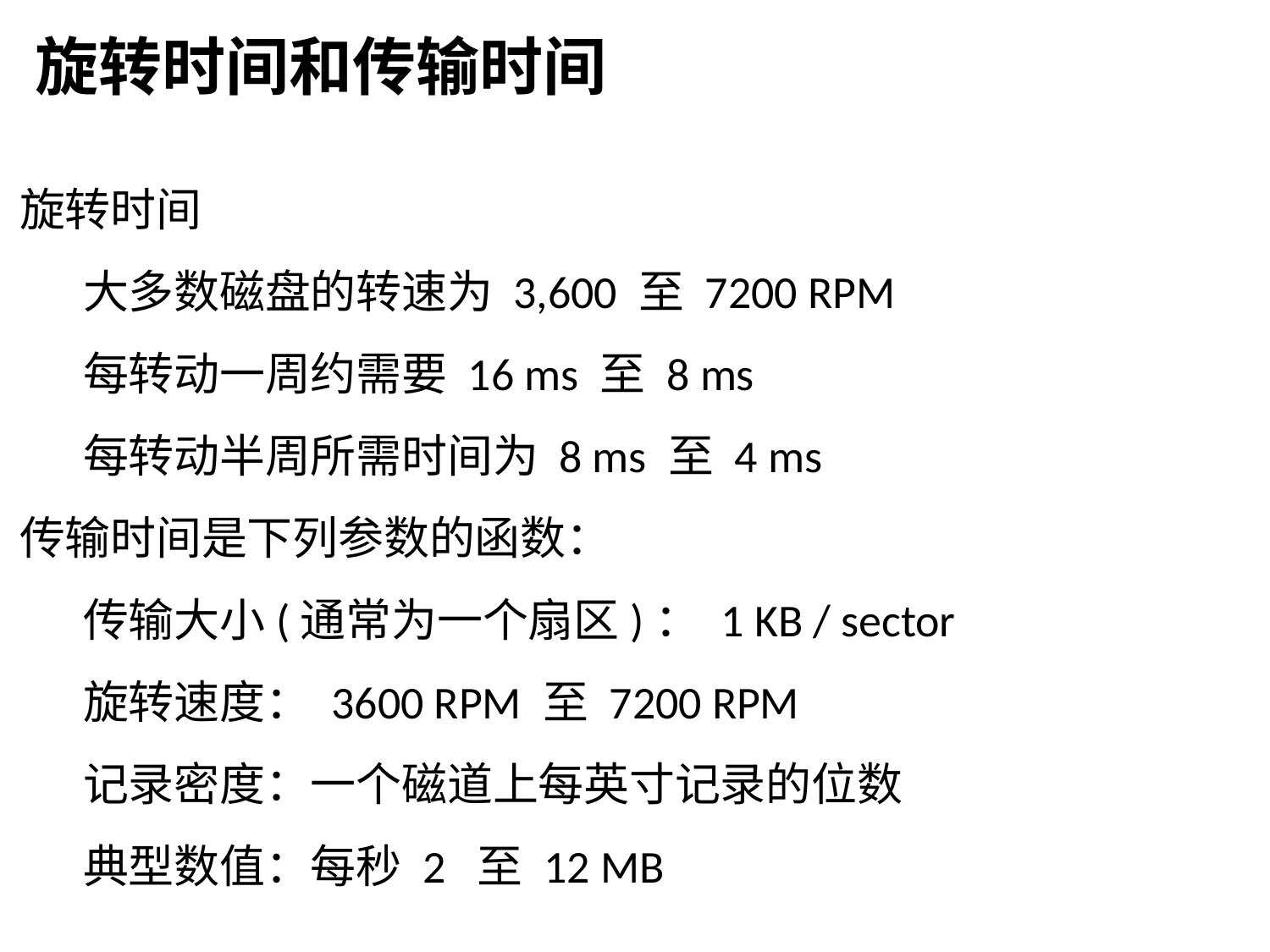

# 旋转时间和传输时间
旋转时间
大多数磁盘的转速为 3,600 至 7200 RPM
每转动一周约需要 16 ms 至 8 ms
每转动半周所需时间为 8 ms 至 4 ms
传输时间是下列参数的函数：
传输大小(通常为一个扇区)： 1 KB / sector
旋转速度： 3600 RPM 至 7200 RPM
记录密度：一个磁道上每英寸记录的位数
典型数值：每秒 2  至 12 MB